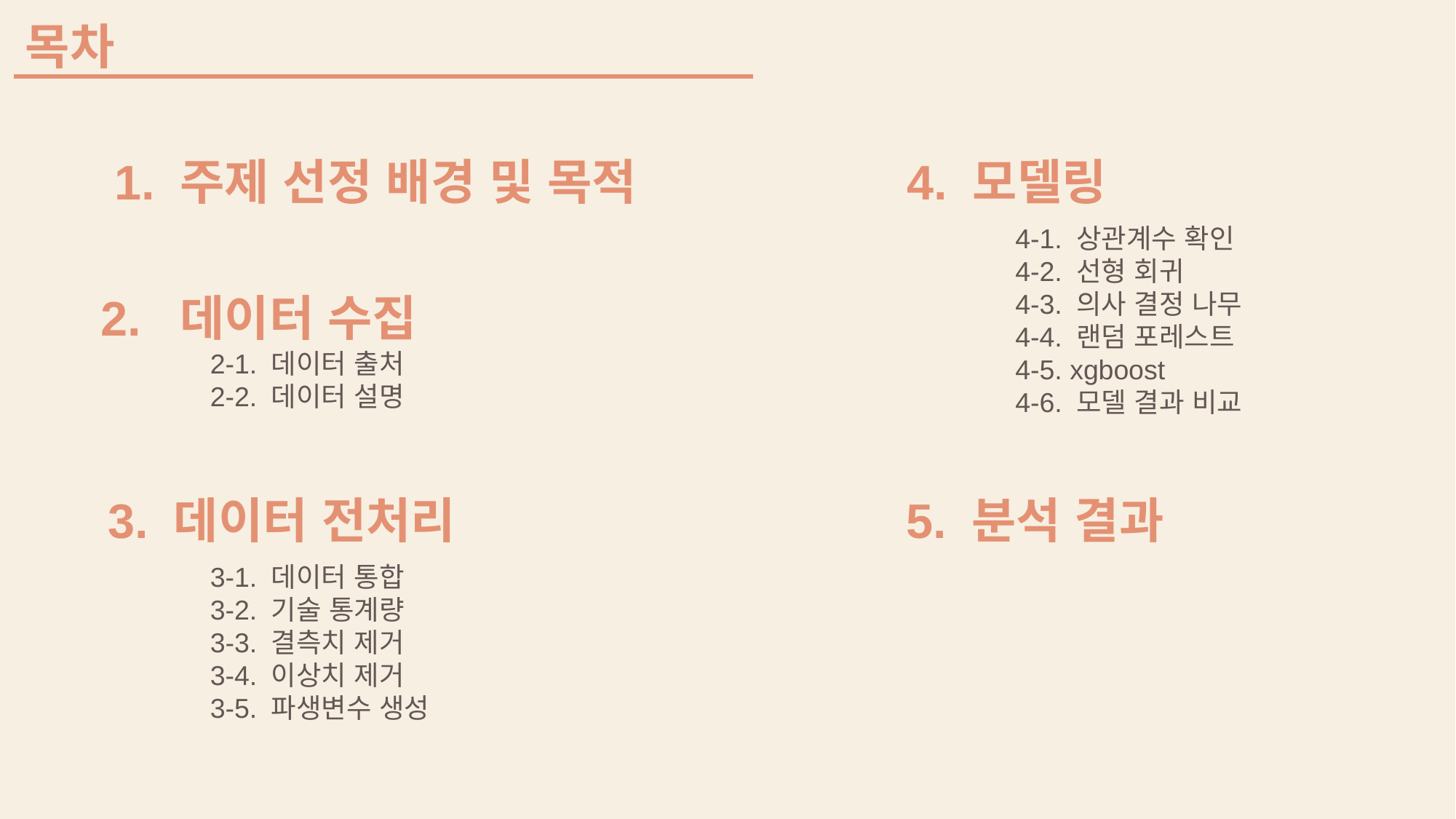

목차
1. 주제 선정 배경 및 목적
4. 모델링
	4-1. 상관계수 확인
	4-2. 선형 회귀
	4-3. 의사 결정 나무
	4-4. 랜덤 포레스트
	4-5. xgboost
	4-6. 모델 결과 비교
2.  데이터 수집
	2-1. 데이터 출처
	2-2. 데이터 설명
3. 데이터 전처리
5. 분석 결과
	3-1. 데이터 통합
	3-2. 기술 통계량
	3-3. 결측치 제거
	3-4. 이상치 제거
	3-5. 파생변수 생성